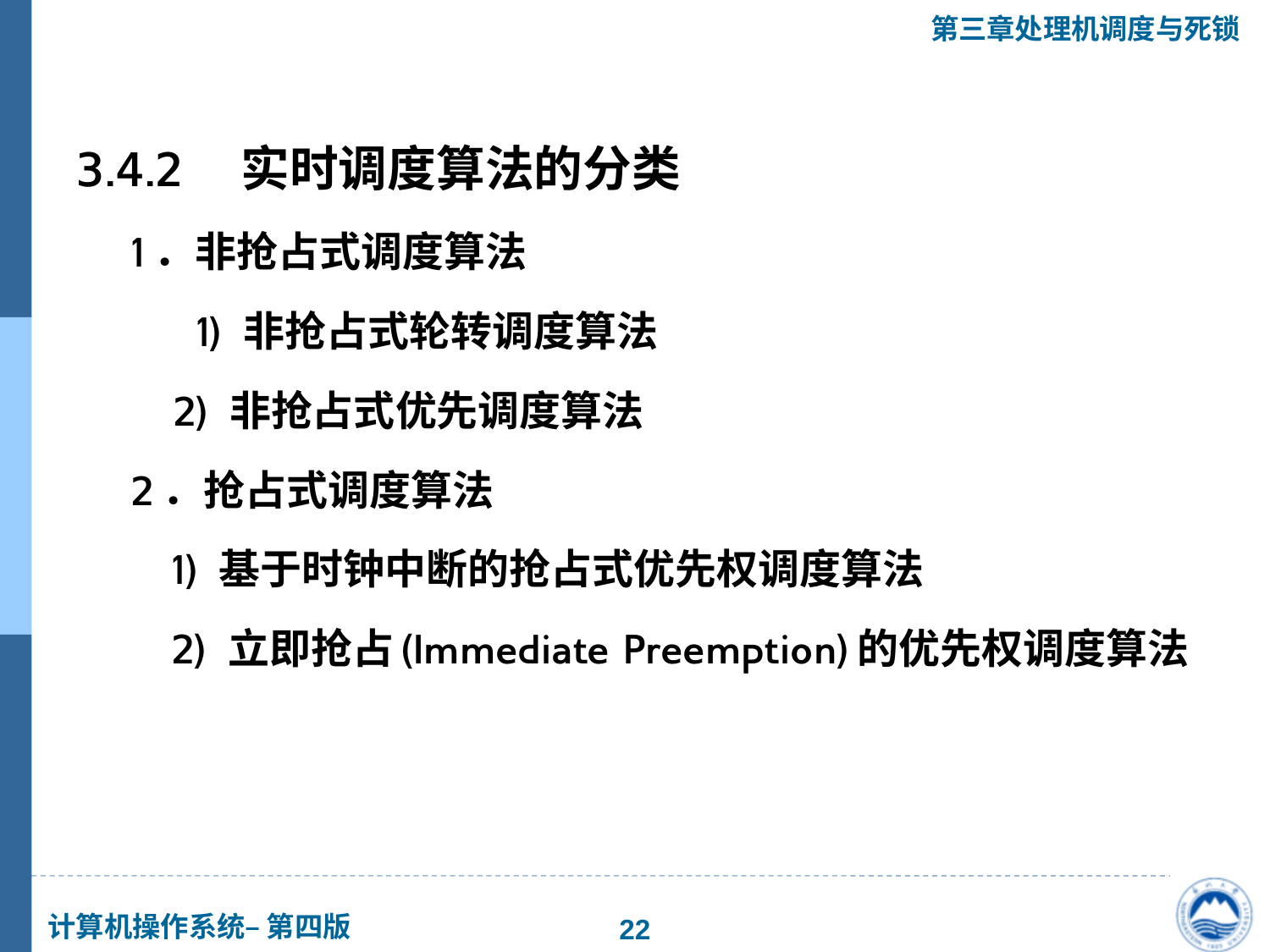

3.4.2　实时调度算法的分类
    1．非抢占式调度算法
　　   1) 非抢占式轮转调度算法
　     2) 非抢占式优先调度算法
    2．抢占式调度算法
       1) 基于时钟中断的抢占式优先权调度算法
       2) 立即抢占(Immediate Preemption)的优先权调度算法